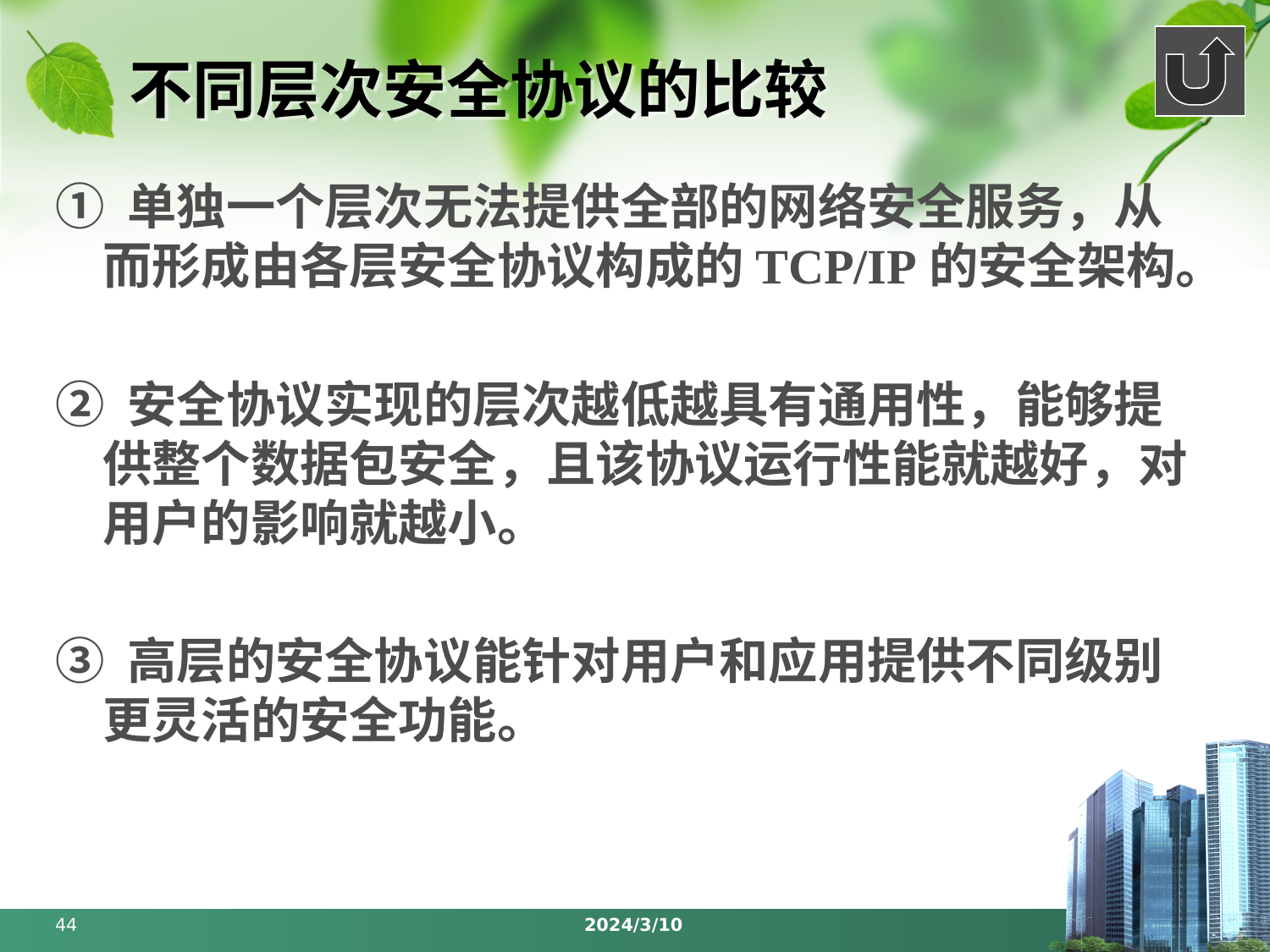

# 不同层次安全协议的比较
① 单独一个层次无法提供全部的网络安全服务，从而形成由各层安全协议构成的TCP/IP的安全架构。

② 安全协议实现的层次越低越具有通用性，能够提供整个数据包安全，且该协议运行性能就越好，对用户的影响就越小。

③ 高层的安全协议能针对用户和应用提供不同级别更灵活的安全功能。
44
2024/3/10